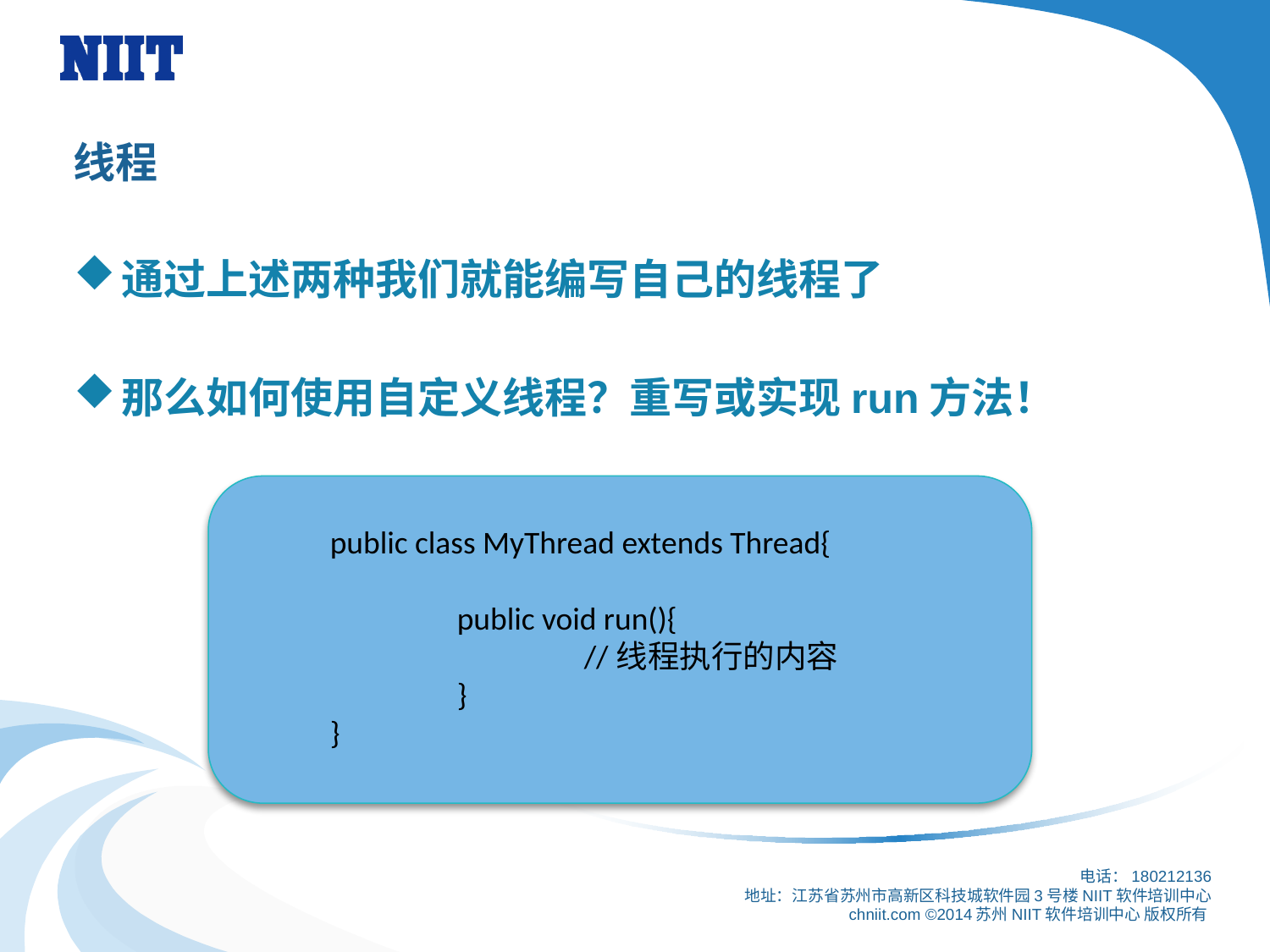

# 线程
通过上述两种我们就能编写自己的线程了

那么如何使用自定义线程？重写或实现run方法！

public class MyThread extends Thread{

	public void run(){
		//线程执行的内容
	}
}